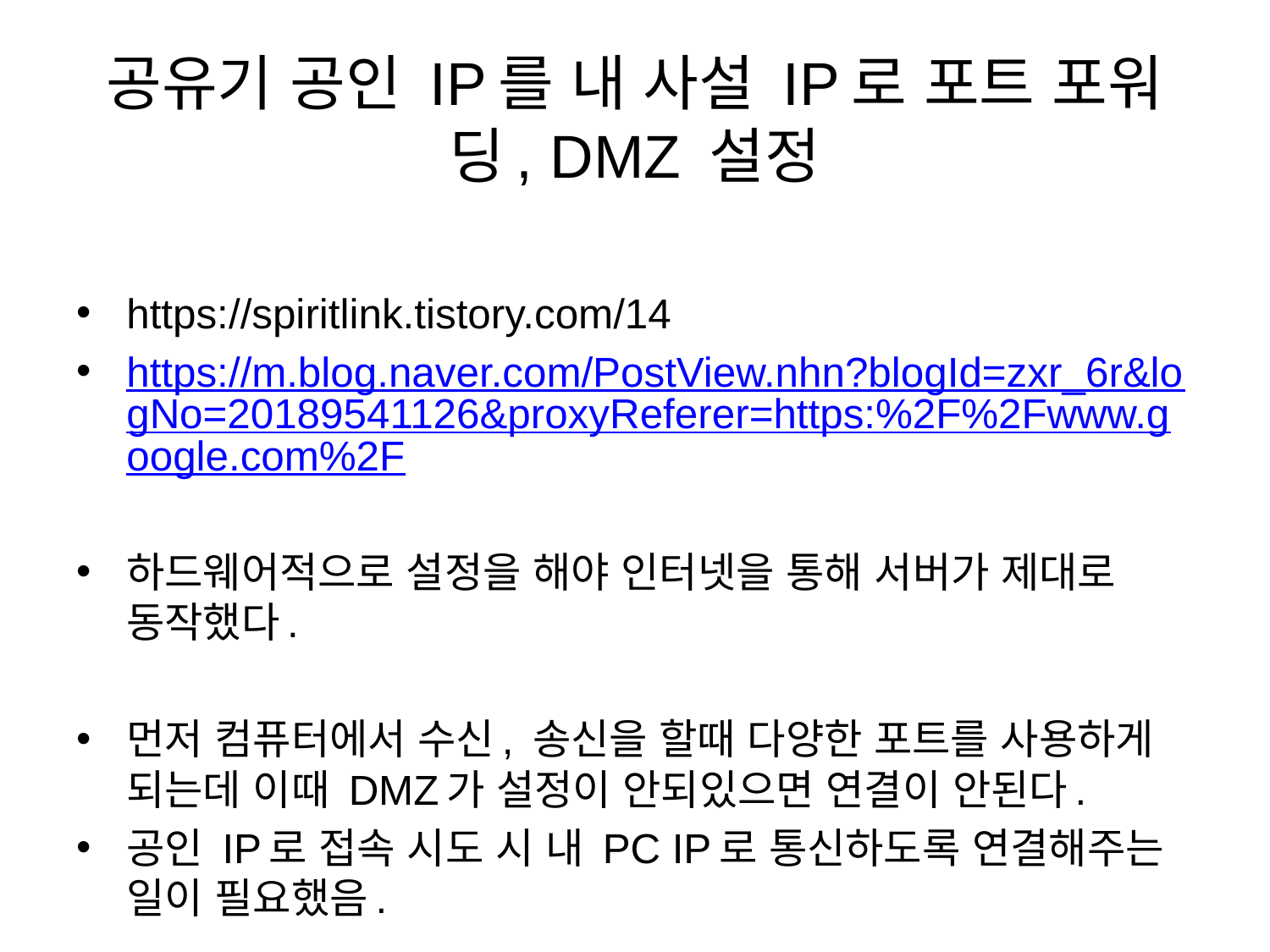

# 공유기 공인 IP를 내 사설 IP로 포트 포워딩, DMZ 설정

https://spiritlink.tistory.com/14
https://m.blog.naver.com/PostView.nhn?blogId=zxr_6r&logNo=20189541126&proxyReferer=https:%2F%2Fwww.google.com%2F

하드웨어적으로 설정을 해야 인터넷을 통해 서버가 제대로 동작했다.

먼저 컴퓨터에서 수신, 송신을 할때 다양한 포트를 사용하게 되는데 이때 DMZ가 설정이 안되있으면 연결이 안된다.
공인 IP로 접속 시도 시 내 PC IP로 통신하도록 연결해주는 일이 필요했음.